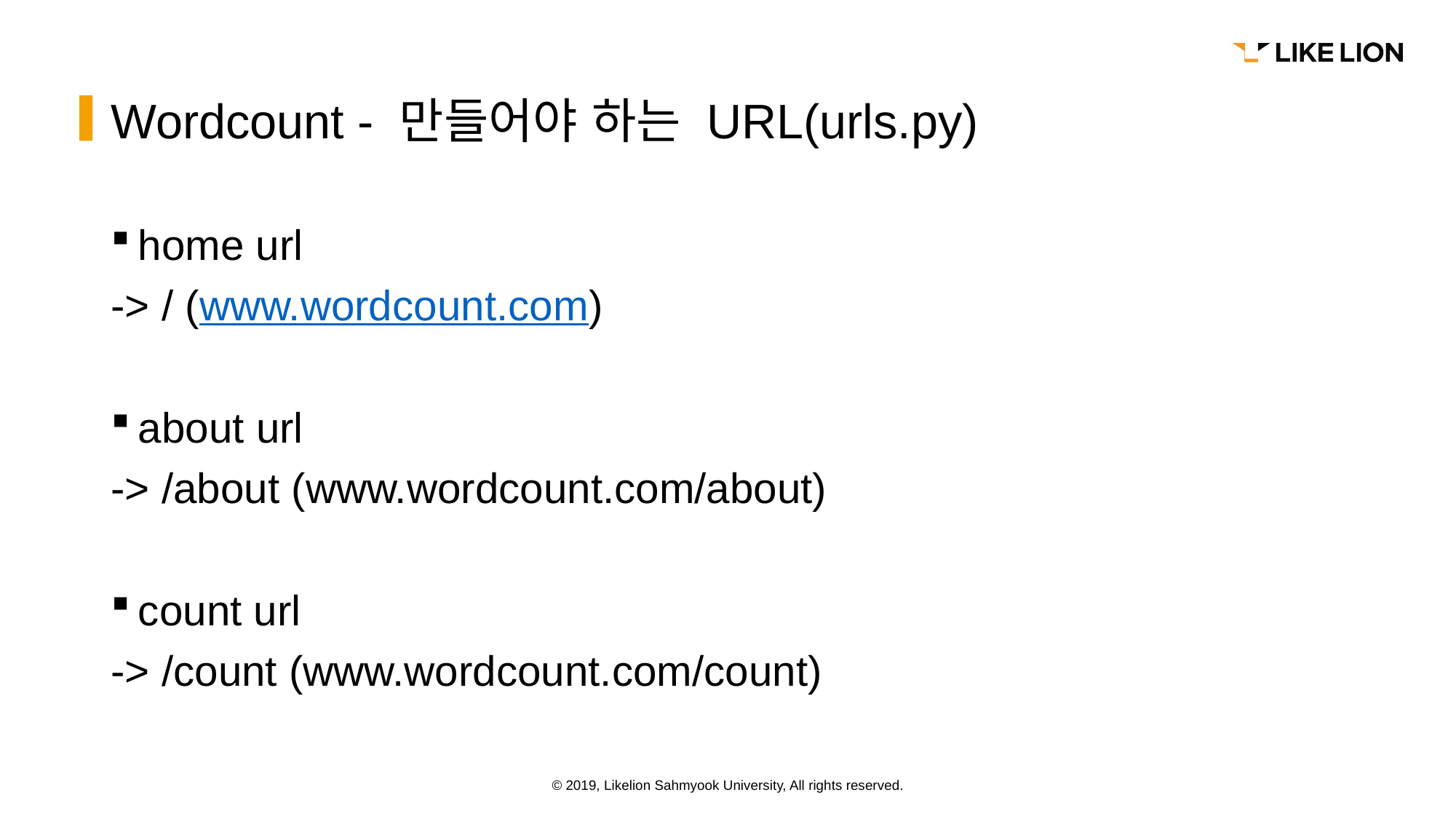

# Wordcount - 만들어야 하는 URL(urls.py)
home url
-> / (www.wordcount.com)

about url
-> /about (www.wordcount.com/about)

count url
-> /count (www.wordcount.com/count)